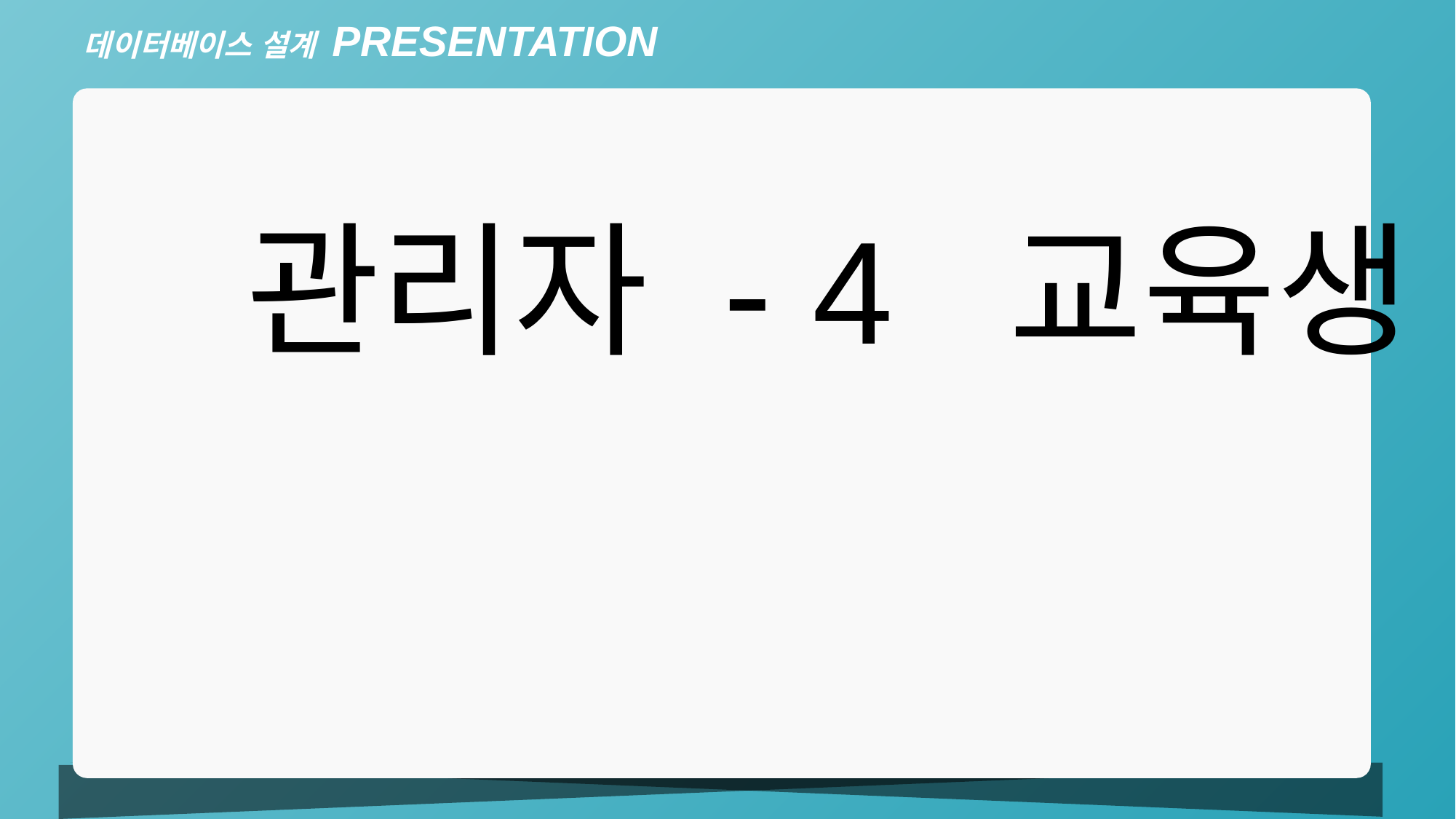

데이터베이스 설계 PRESENTATION

관리자 - 4  교육생